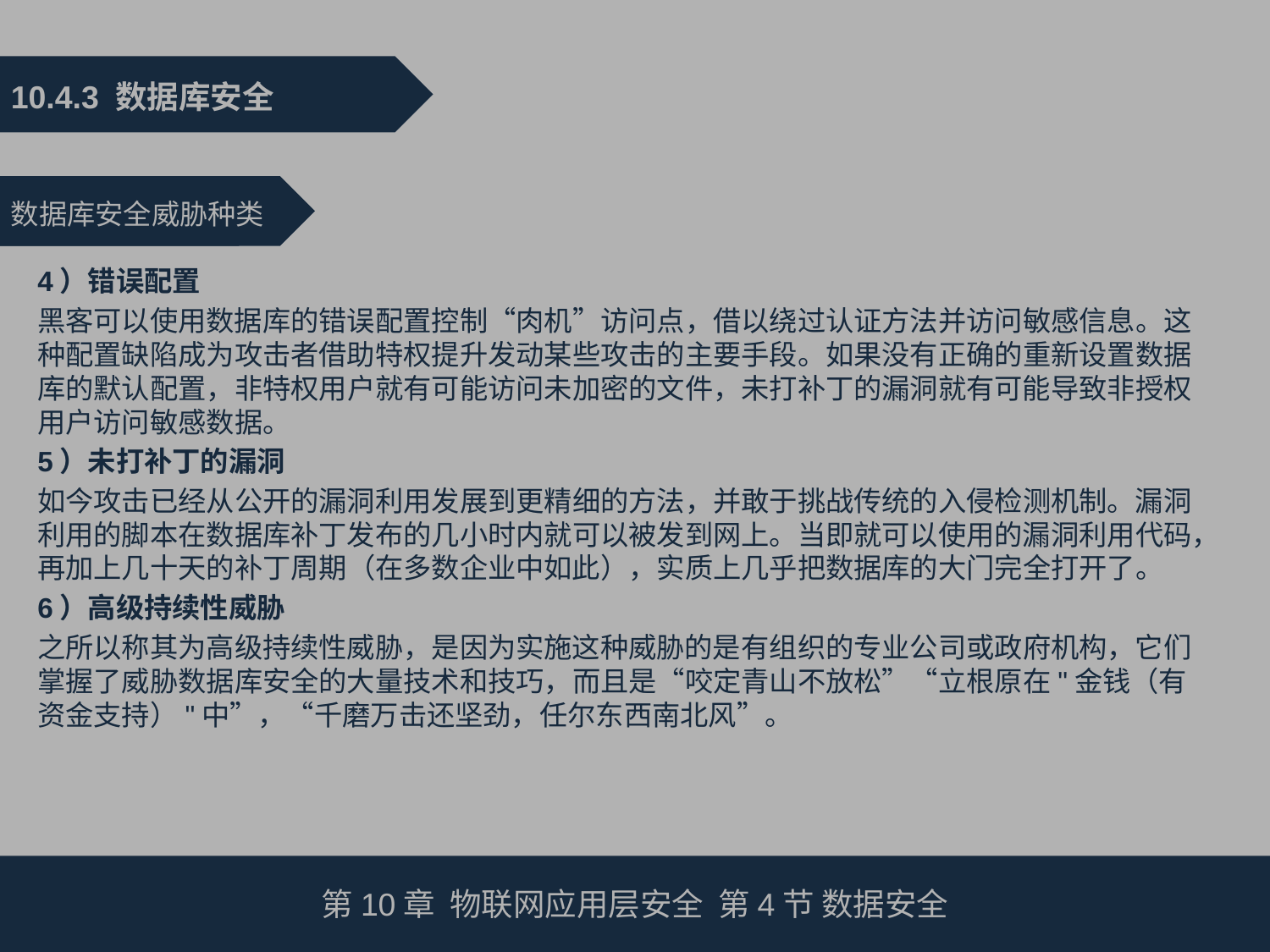

10.4.3 数据库安全

数据库安全威胁种类
4）错误配置
黑客可以使用数据库的错误配置控制“肉机”访问点，借以绕过认证方法并访问敏感信息。这种配置缺陷成为攻击者借助特权提升发动某些攻击的主要手段。如果没有正确的重新设置数据库的默认配置，非特权用户就有可能访问未加密的文件，未打补丁的漏洞就有可能导致非授权用户访问敏感数据。
5）未打补丁的漏洞
如今攻击已经从公开的漏洞利用发展到更精细的方法，并敢于挑战传统的入侵检测机制。漏洞利用的脚本在数据库补丁发布的几小时内就可以被发到网上。当即就可以使用的漏洞利用代码，再加上几十天的补丁周期（在多数企业中如此），实质上几乎把数据库的大门完全打开了。
6）高级持续性威胁
之所以称其为高级持续性威胁，是因为实施这种威胁的是有组织的专业公司或政府机构，它们掌握了威胁数据库安全的大量技术和技巧，而且是“咬定青山不放松”“立根原在"金钱（有资金支持）"中”，“千磨万击还坚劲，任尔东西南北风”。